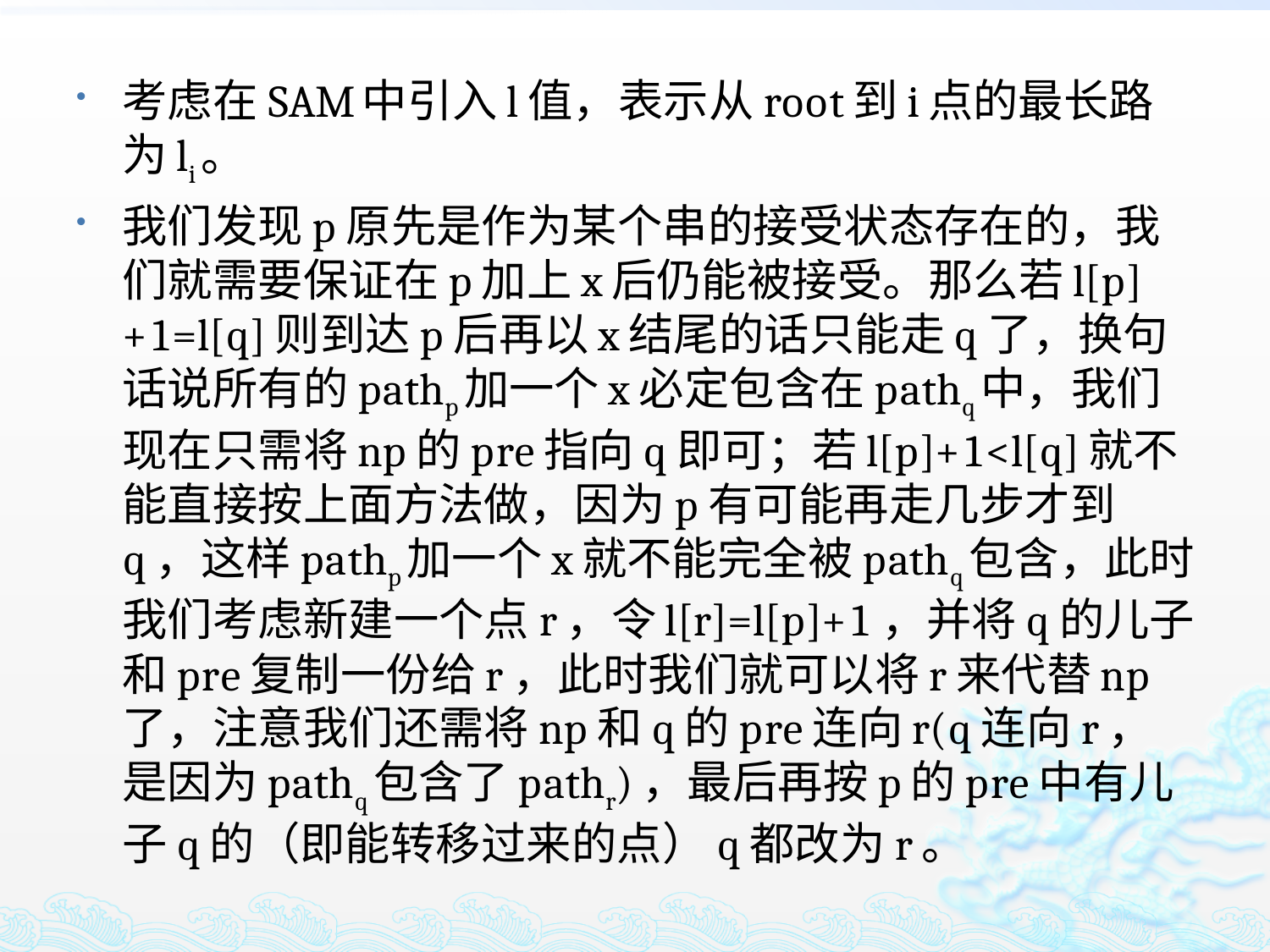

考虑在SAM中引入l值，表示从root到i点的最长路为li。
我们发现p原先是作为某个串的接受状态存在的，我们就需要保证在p加上x后仍能被接受。那么若l[p]+1=l[q]则到达p后再以x结尾的话只能走q了，换句话说所有的pathp加一个x必定包含在pathq中，我们现在只需将np的pre指向q即可；若l[p]+1<l[q]就不能直接按上面方法做，因为p有可能再走几步才到q，这样pathp加一个x就不能完全被pathq包含，此时我们考虑新建一个点r，令l[r]=l[p]+1，并将q的儿子和pre复制一份给r，此时我们就可以将r来代替np了，注意我们还需将np和q的pre连向r(q连向r，是因为pathq包含了pathr)，最后再按p的pre中有儿子q的（即能转移过来的点）q都改为r。